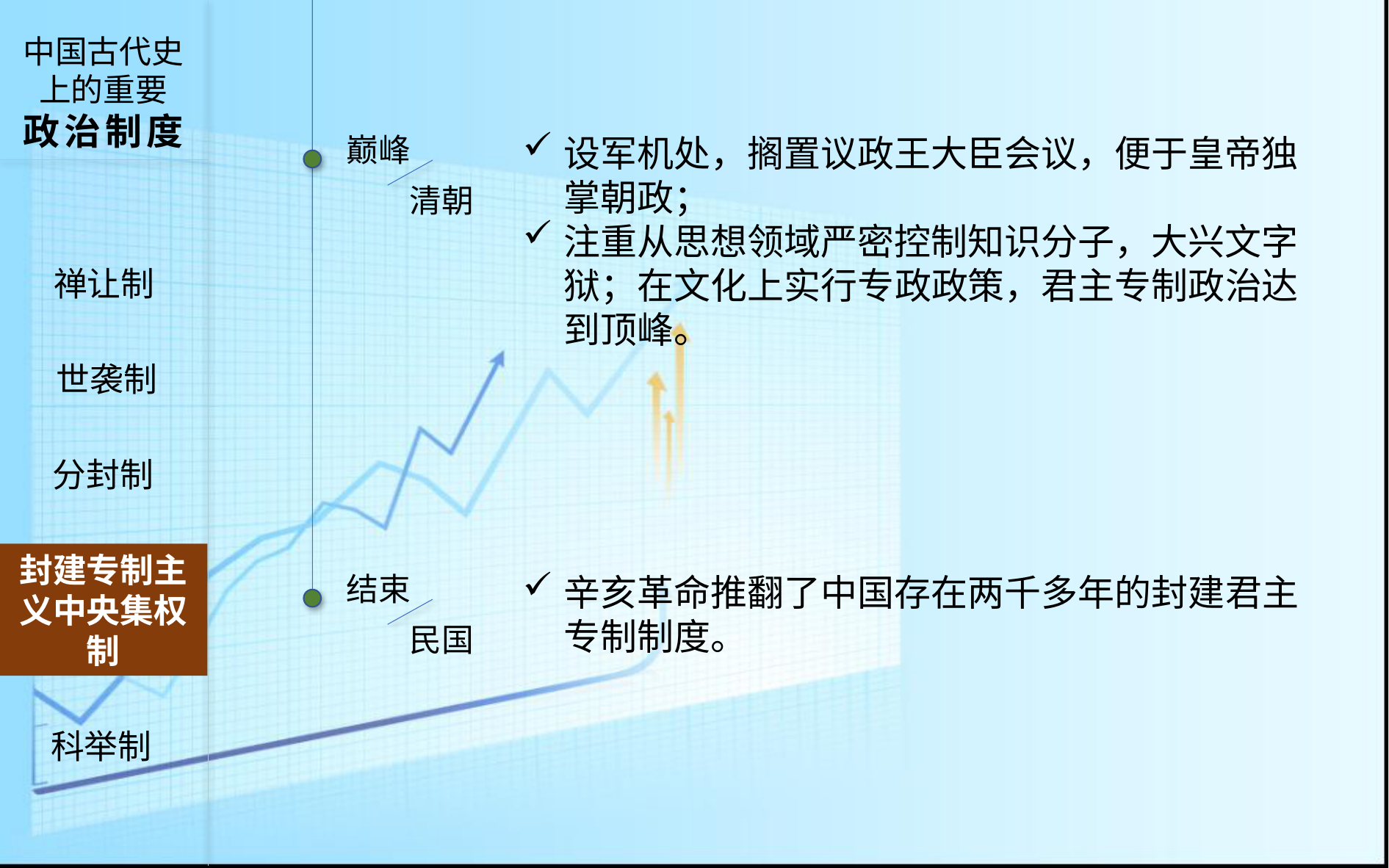

中国古代史上的重要
政治制度
巅峰
清朝
设军机处，搁置议政王大臣会议，便于皇帝独掌朝政；
注重从思想领域严密控制知识分子，大兴文字狱；在文化上实行专政政策，君主专制政治达到顶峰。

禅让制
世袭制
分封制
封建专制主义中央集权制
结束
民国
辛亥革命推翻了中国存在两千多年的封建君主专制制度。

科举制